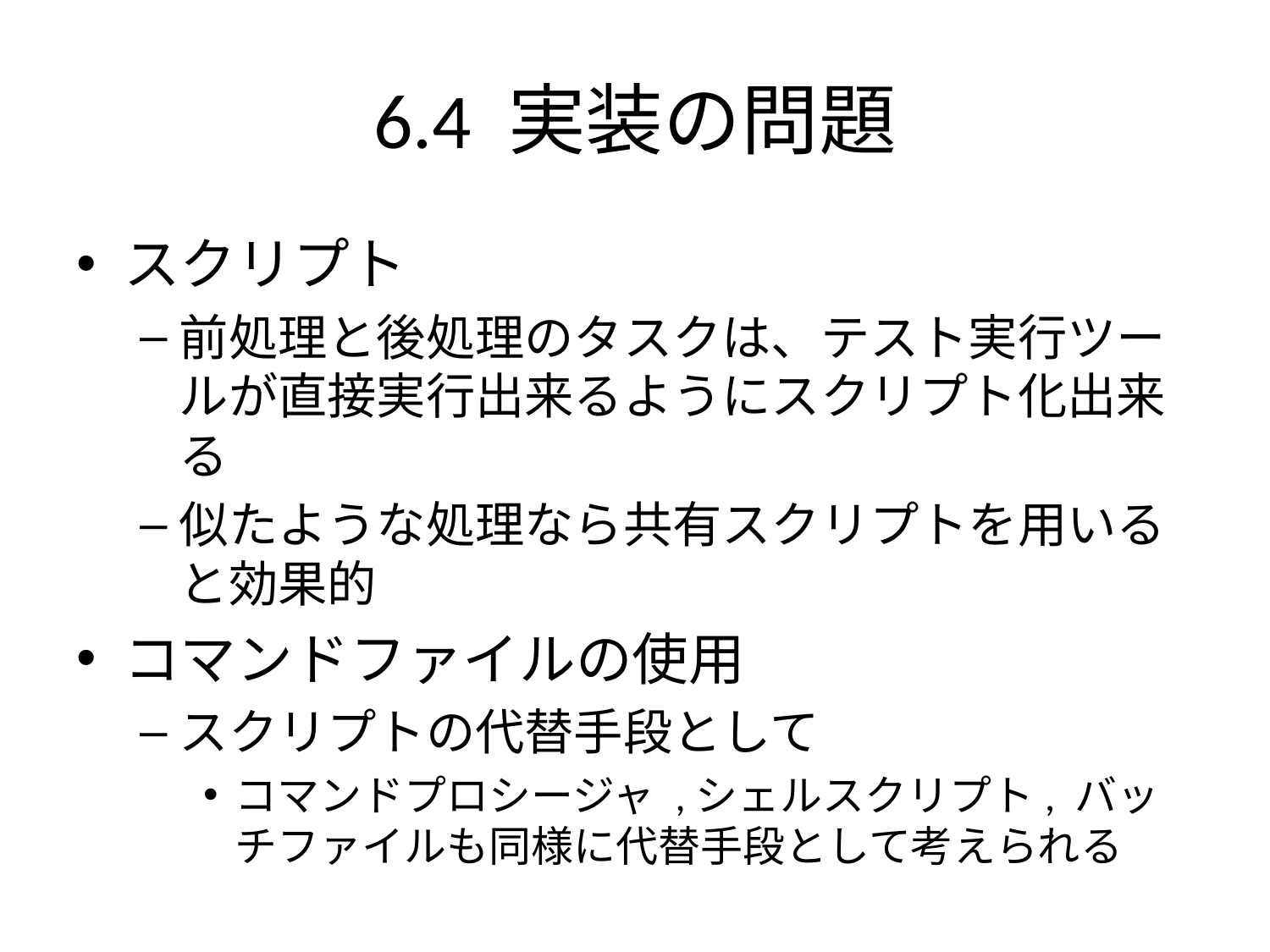

# 6.4 実装の問題
スクリプト
前処理と後処理のタスクは、テスト実行ツールが直接実行出来るようにスクリプト化出来る
似たような処理なら共有スクリプトを用いると効果的
コマンドファイルの使用
スクリプトの代替手段として
コマンドプロシージャ ,シェルスクリプト, バッチファイルも同様に代替手段として考えられる